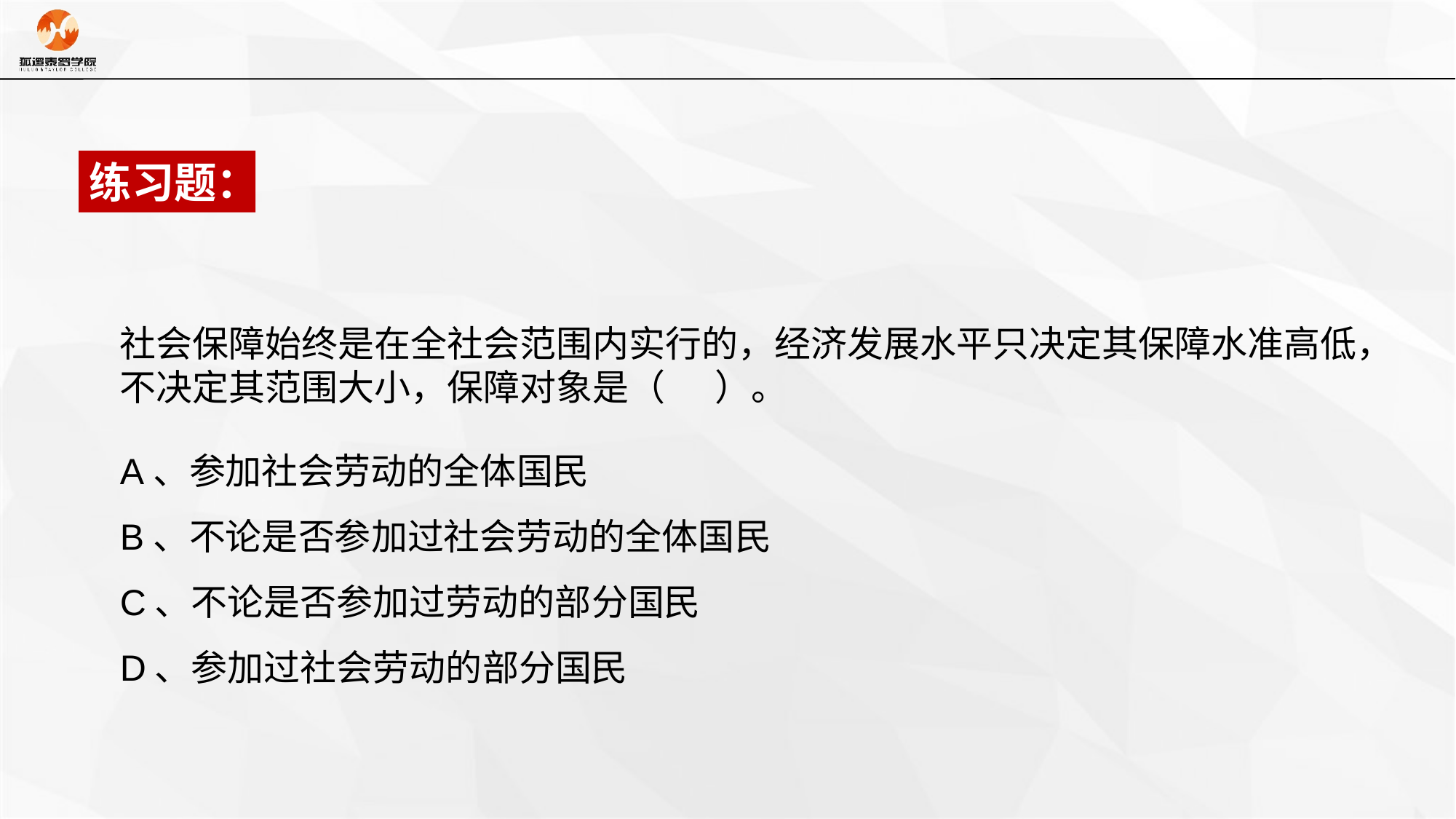

练习题：
社会保障始终是在全社会范围内实行的，经济发展水平只决定其保障水准高低，不决定其范围大小，保障对象是（      ）。
A、参加社会劳动的全体国民
B、不论是否参加过社会劳动的全体国民
C、不论是否参加过劳动的部分国民
D、参加过社会劳动的部分国民